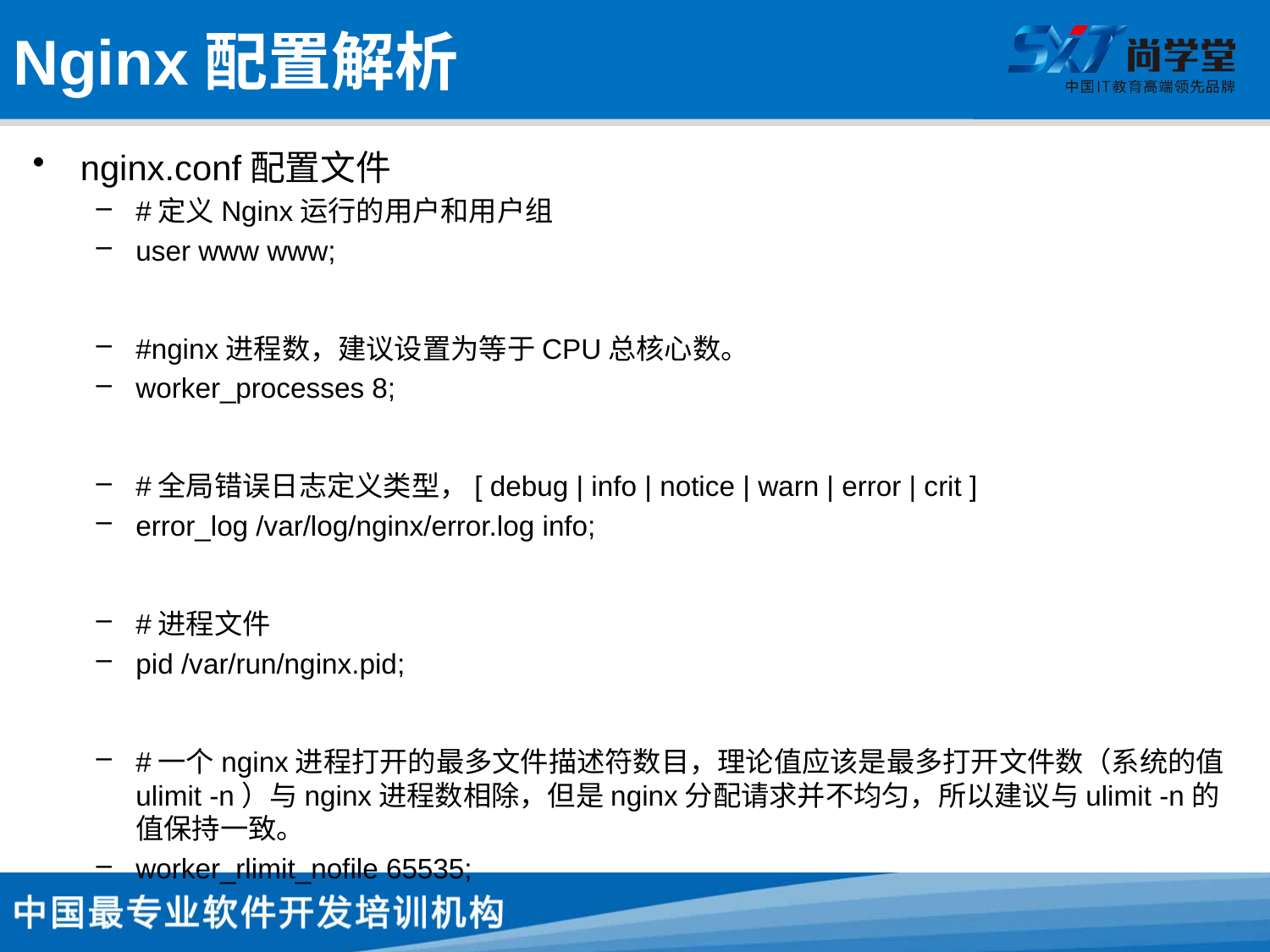

# Nginx配置解析
nginx.conf配置文件
#定义Nginx运行的用户和用户组
user www www;

#nginx进程数，建议设置为等于CPU总核心数。
worker_processes 8;

#全局错误日志定义类型，[ debug | info | notice | warn | error | crit ]
error_log /var/log/nginx/error.log info;

#进程文件
pid /var/run/nginx.pid;

#一个nginx进程打开的最多文件描述符数目，理论值应该是最多打开文件数（系统的值ulimit -n）与nginx进程数相除，但是nginx分配请求并不均匀，所以建议与ulimit -n的值保持一致。
worker_rlimit_nofile 65535;